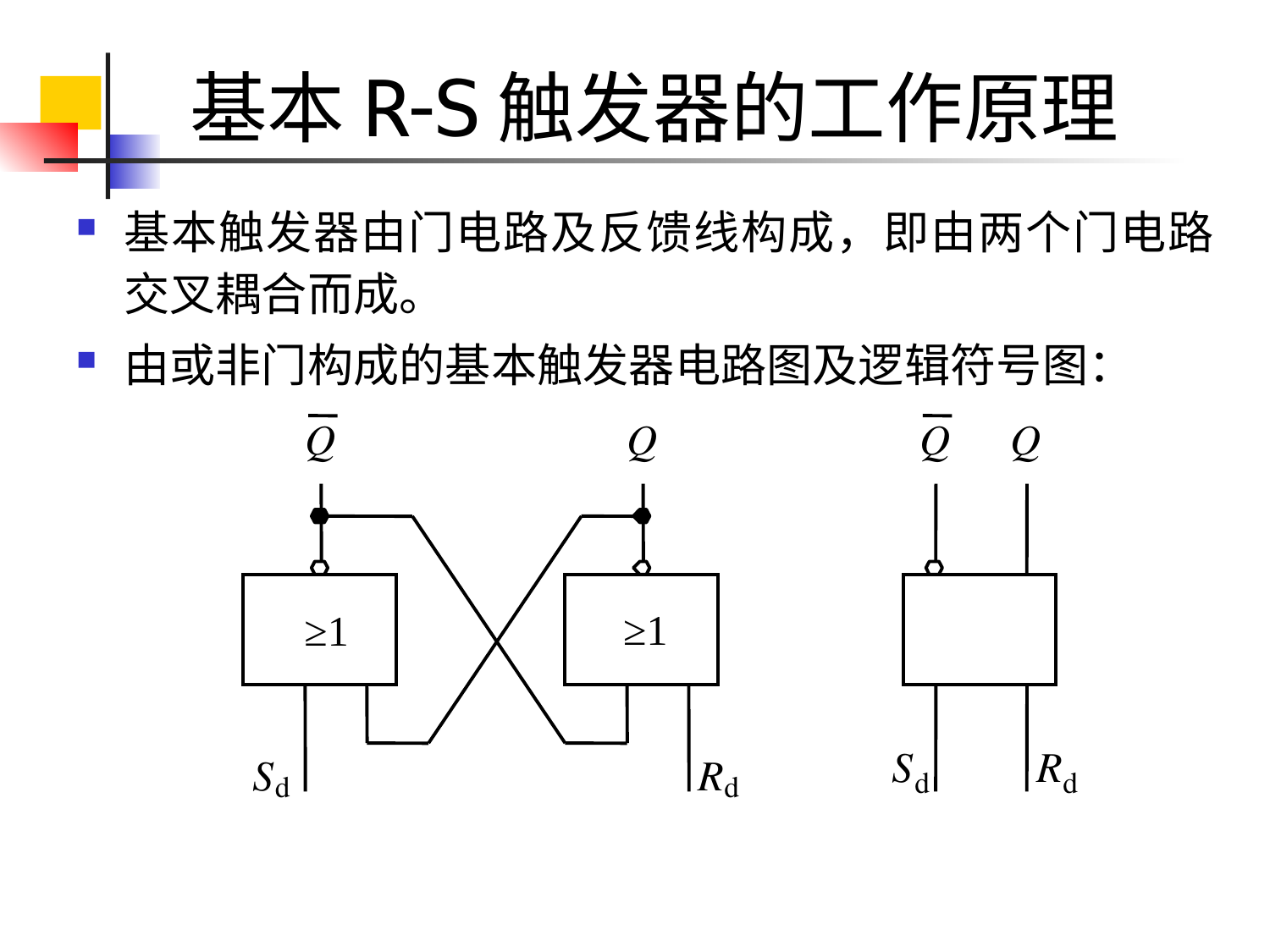

# 基本R-S触发器的工作原理
基本触发器由门电路及反馈线构成，即由两个门电路交叉耦合而成。
由或非门构成的基本触发器电路图及逻辑符号图：
Q
Q
Q
Q

≥1

S
R

S
R
d
d
d
d
≥1